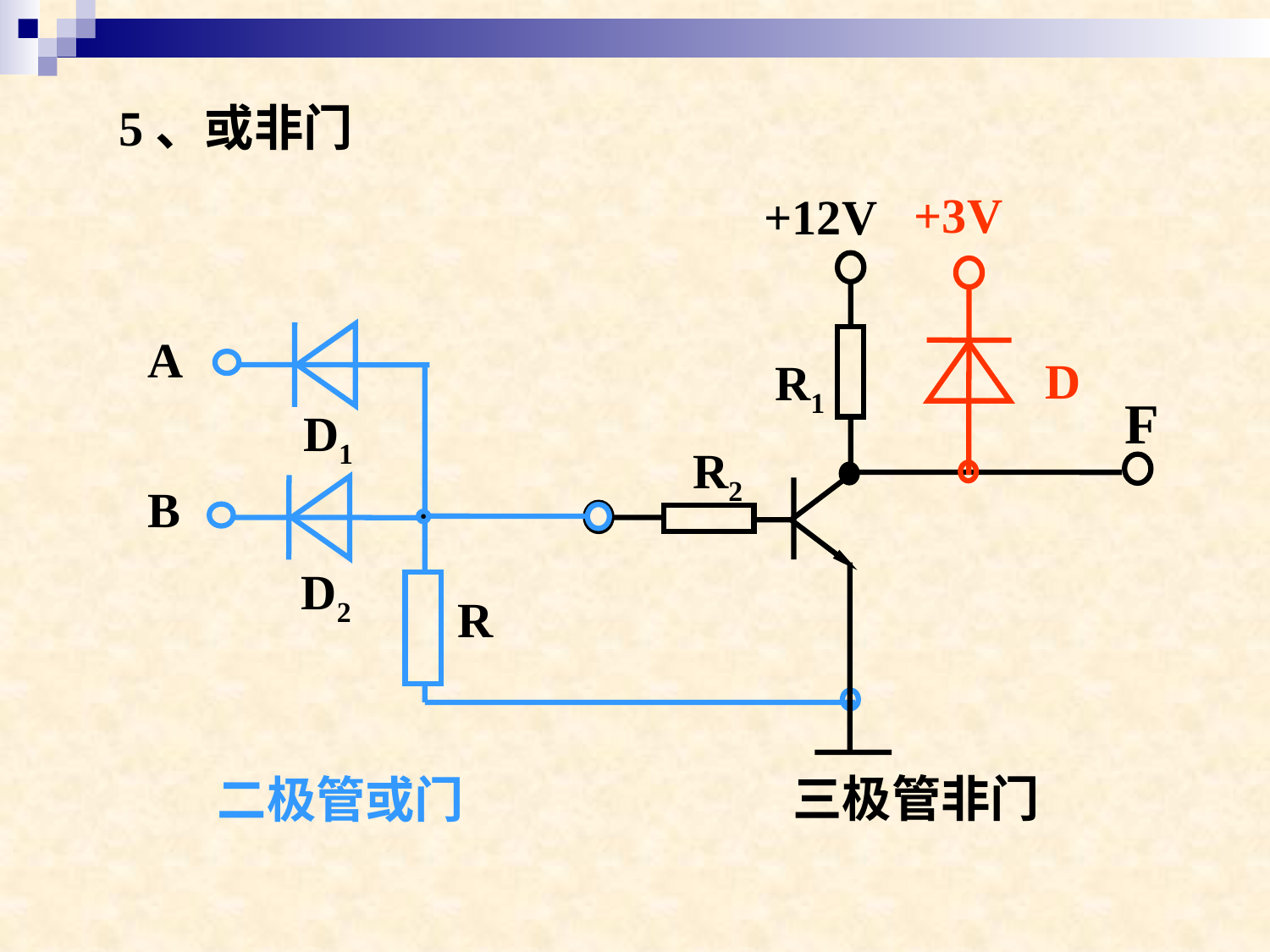

5、或非门
+3V
+12V

A

D
R1

F
D1

R2

B

D2

R

三极管非门
二极管或门